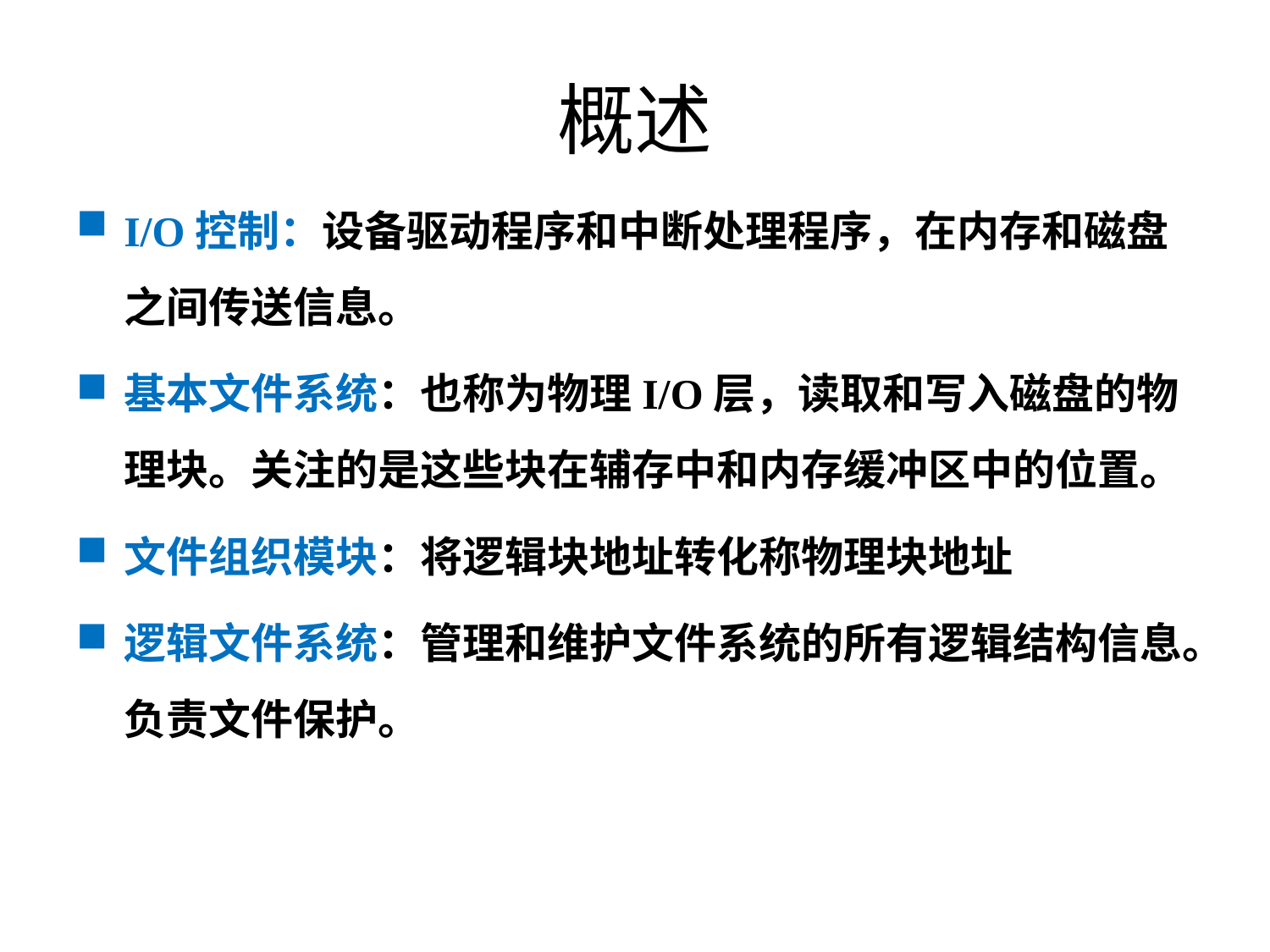

# 概述
I/O控制：设备驱动程序和中断处理程序，在内存和磁盘之间传送信息。
基本文件系统：也称为物理I/O层，读取和写入磁盘的物理块。关注的是这些块在辅存中和内存缓冲区中的位置。
文件组织模块：将逻辑块地址转化称物理块地址
逻辑文件系统：管理和维护文件系统的所有逻辑结构信息。负责文件保护。